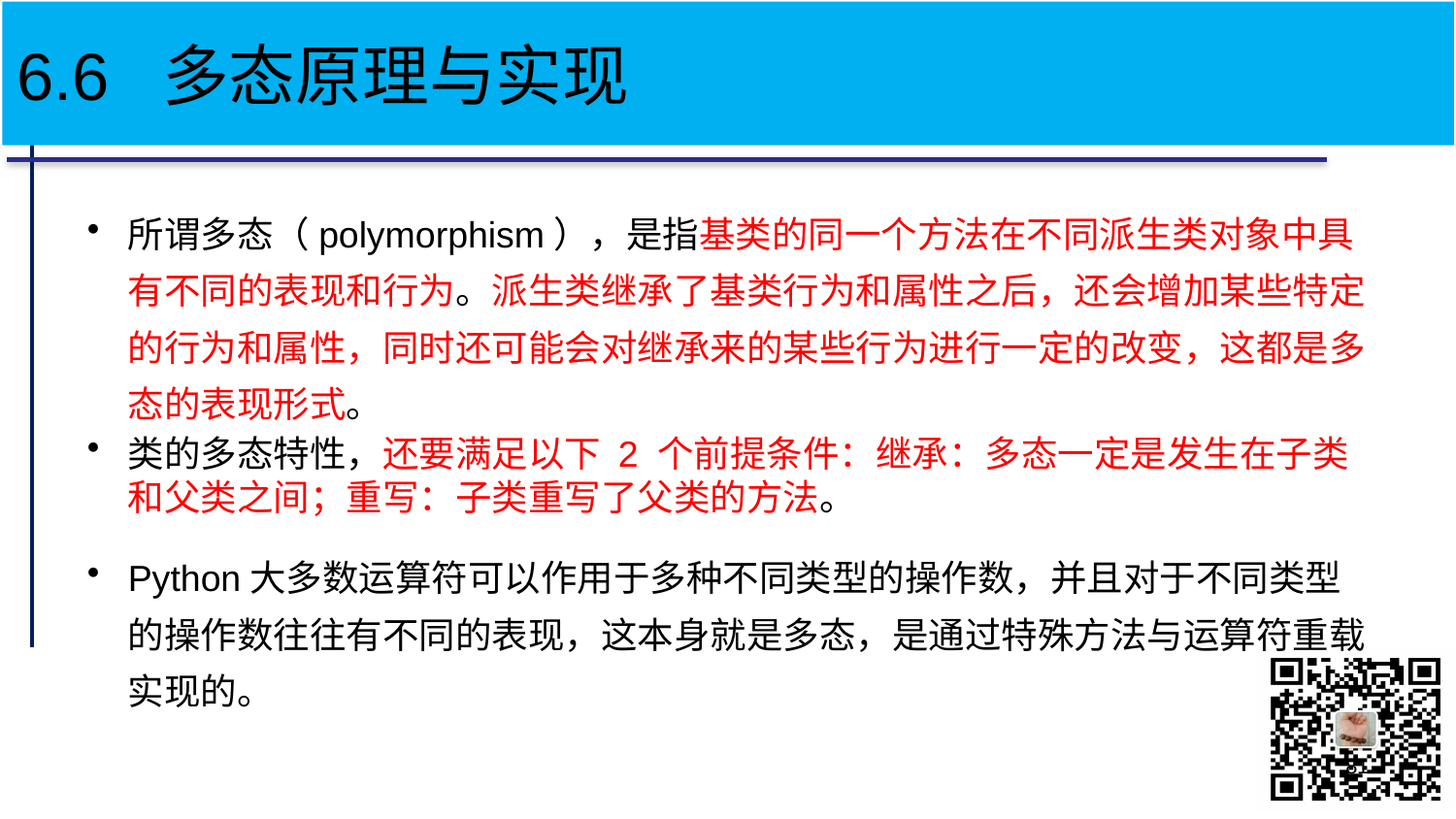

# 6.6  多态原理与实现
所谓多态（polymorphism），是指基类的同一个方法在不同派生类对象中具有不同的表现和行为。派生类继承了基类行为和属性之后，还会增加某些特定的行为和属性，同时还可能会对继承来的某些行为进行一定的改变，这都是多态的表现形式。
类的多态特性，还要满足以下 2 个前提条件：继承：多态一定是发生在子类和父类之间；重写：子类重写了父类的方法。
Python大多数运算符可以作用于多种不同类型的操作数，并且对于不同类型的操作数往往有不同的表现，这本身就是多态，是通过特殊方法与运算符重载实现的。
81